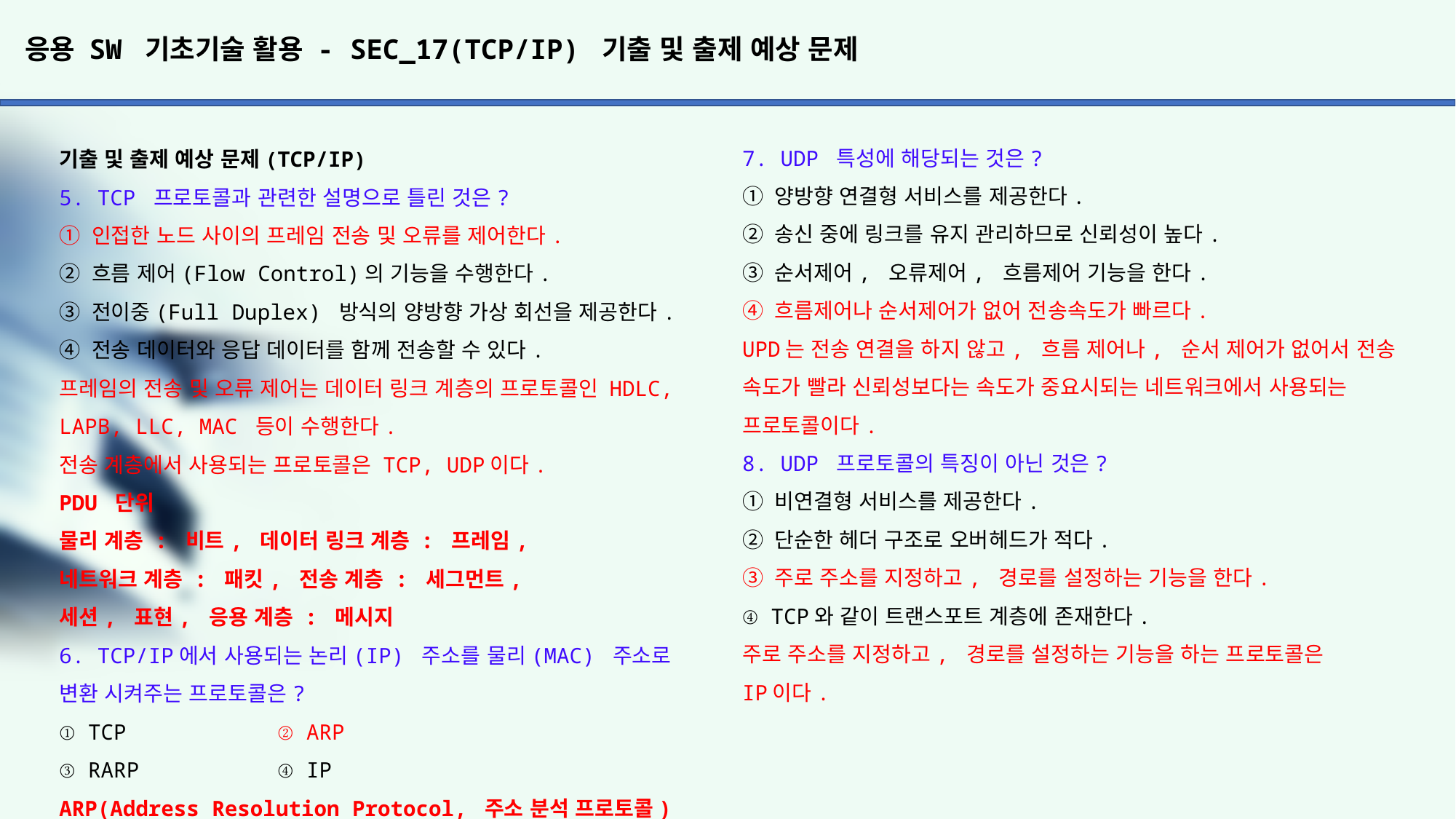

# 응용 SW 기초기술 활용 - SEC_17(TCP/IP) 기출 및 출제 예상 문제
7. UDP 특성에 해당되는 것은?
① 양방향 연결형 서비스를 제공한다.
② 송신 중에 링크를 유지 관리하므로 신뢰성이 높다.
③ 순서제어, 오류제어, 흐름제어 기능을 한다.
④ 흐름제어나 순서제어가 없어 전송속도가 빠르다.
UPD는 전송 연결을 하지 않고, 흐름 제어나, 순서 제어가 없어서 전송
속도가 빨라 신뢰성보다는 속도가 중요시되는 네트워크에서 사용되는
프로토콜이다.
8. UDP 프로토콜의 특징이 아닌 것은?
① 비연결형 서비스를 제공한다.
② 단순한 헤더 구조로 오버헤드가 적다.
③ 주로 주소를 지정하고, 경로를 설정하는 기능을 한다.
④ TCP와 같이 트랜스포트 계층에 존재한다.
주로 주소를 지정하고, 경로를 설정하는 기능을 하는 프로토콜은
IP이다.

기출 및 출제 예상 문제(TCP/IP)
5. TCP 프로토콜과 관련한 설명으로 틀린 것은?
① 인접한 노드 사이의 프레임 전송 및 오류를 제어한다.
② 흐름 제어(Flow Control)의 기능을 수행한다.
③ 전이중(Full Duplex) 방식의 양방향 가상 회선을 제공한다.
④ 전송 데이터와 응답 데이터를 함께 전송할 수 있다.
프레임의 전송 및 오류 제어는 데이터 링크 계층의 프로토콜인 HDLC, LAPB, LLC, MAC 등이 수행한다.
전송 계층에서 사용되는 프로토콜은 TCP, UDP이다.
PDU 단위
물리 계층 : 비트, 데이터 링크 계층 : 프레임,
네트워크 계층 : 패킷, 전송 계층 : 세그먼트,
세션, 표현, 응용 계층 : 메시지
6. TCP/IP에서 사용되는 논리(IP) 주소를 물리(MAC) 주소로 변환 시켜주는 프로토콜은?
① TCP		② ARP
③ RARP		④ IP
ARP(Address Resolution Protocol, 주소 분석 프로토콜)
▶ 호스트의 IP주소를 호스트와 연결된 네트워크 접속 장치의 물리적 주소(MAC Address)로 바꿔주는 프로토콜이다.
RARP(Reverse Address Resolution Protocol)
▶ ARP의 반대로 물리적 주소를 IP주소로 변환하는 기능을 한다.